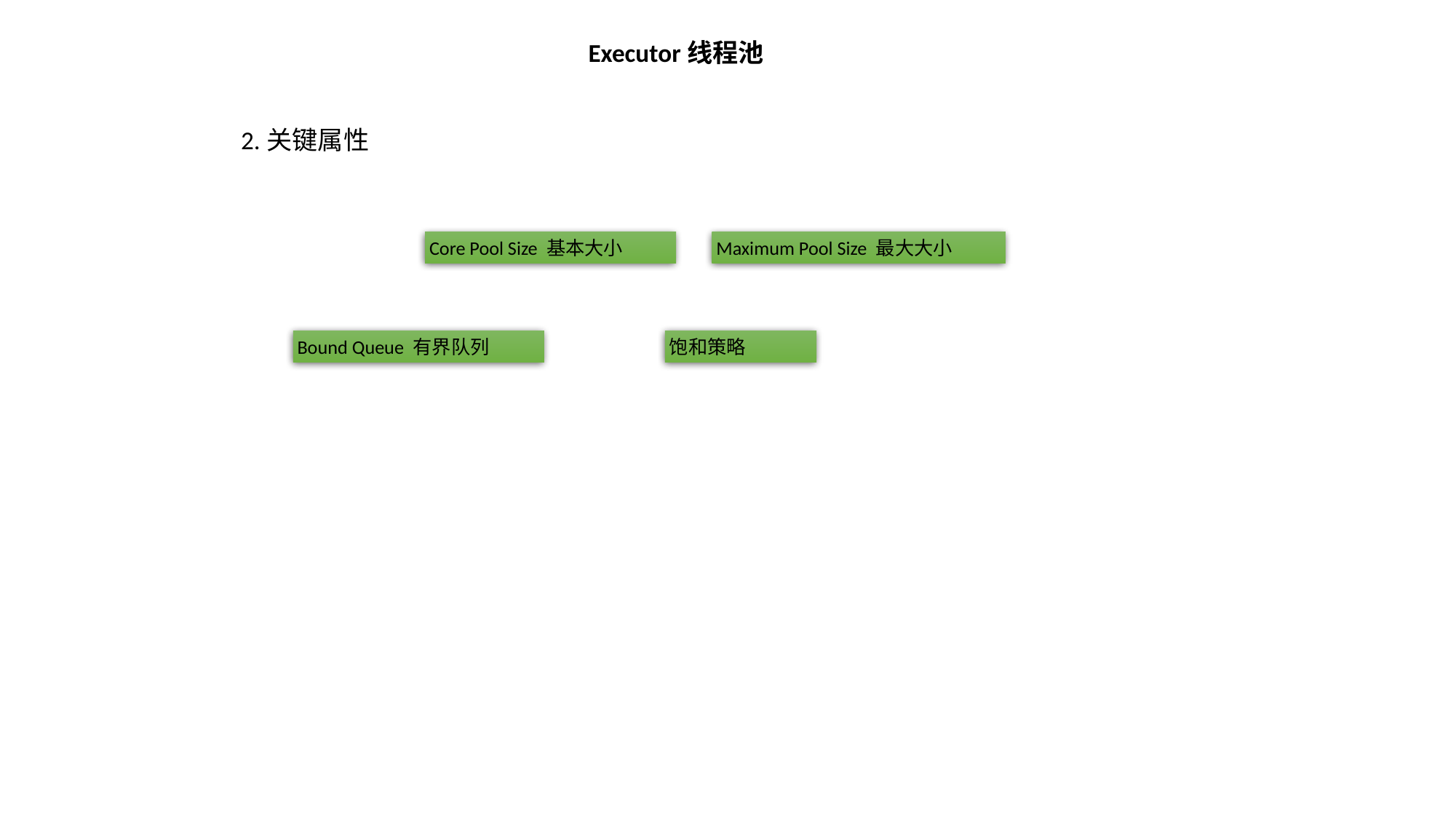

Executor线程池
2.关键属性
Core Pool Size 基本大小
Maximum Pool Size 最大大小
Bound Queue 有界队列
饱和策略